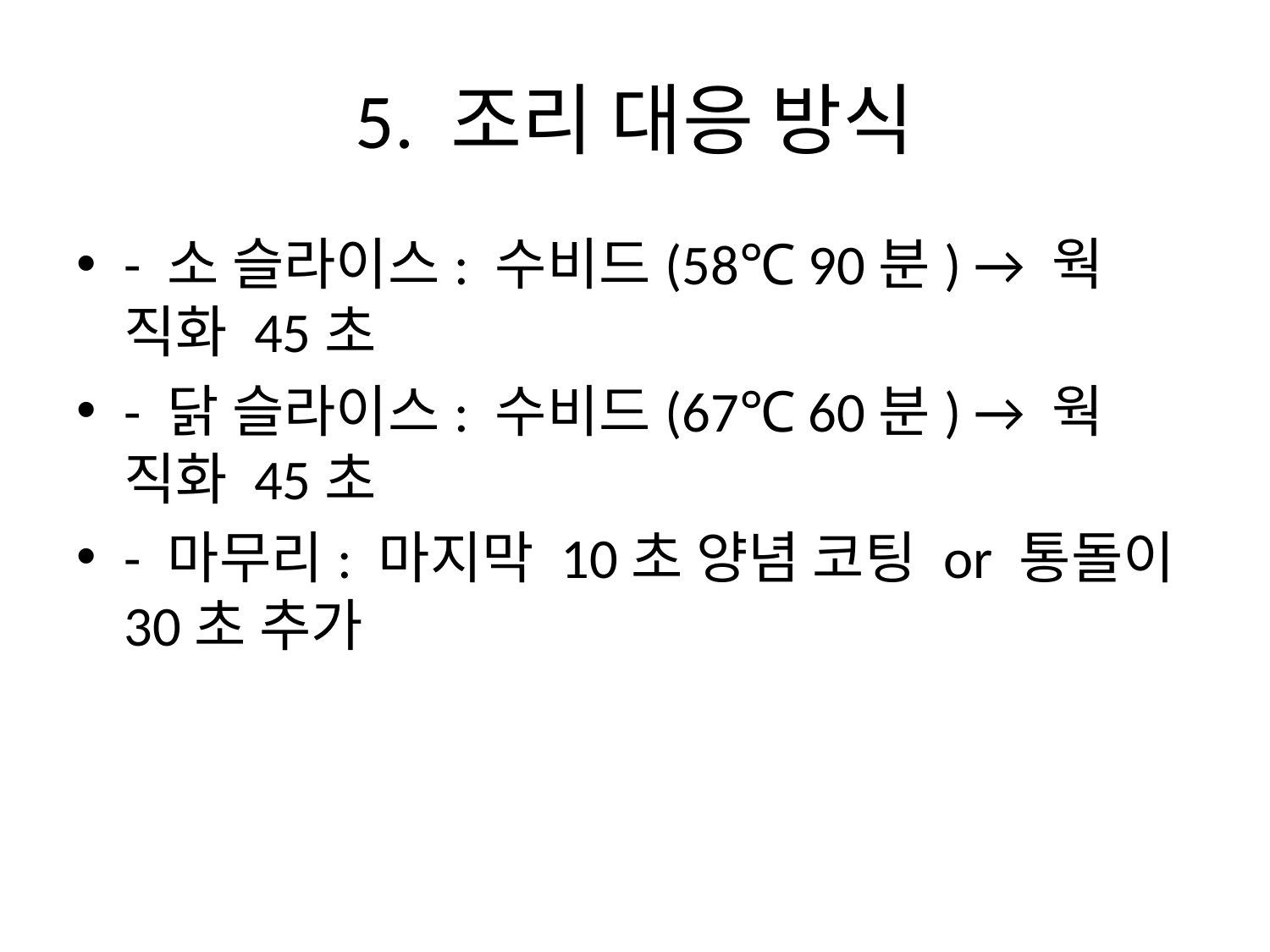

# 5. 조리 대응 방식
- 소 슬라이스: 수비드(58℃ 90분) → 웍 직화 45초
- 닭 슬라이스: 수비드(67℃ 60분) → 웍 직화 45초
- 마무리: 마지막 10초 양념 코팅 or 통돌이 30초 추가